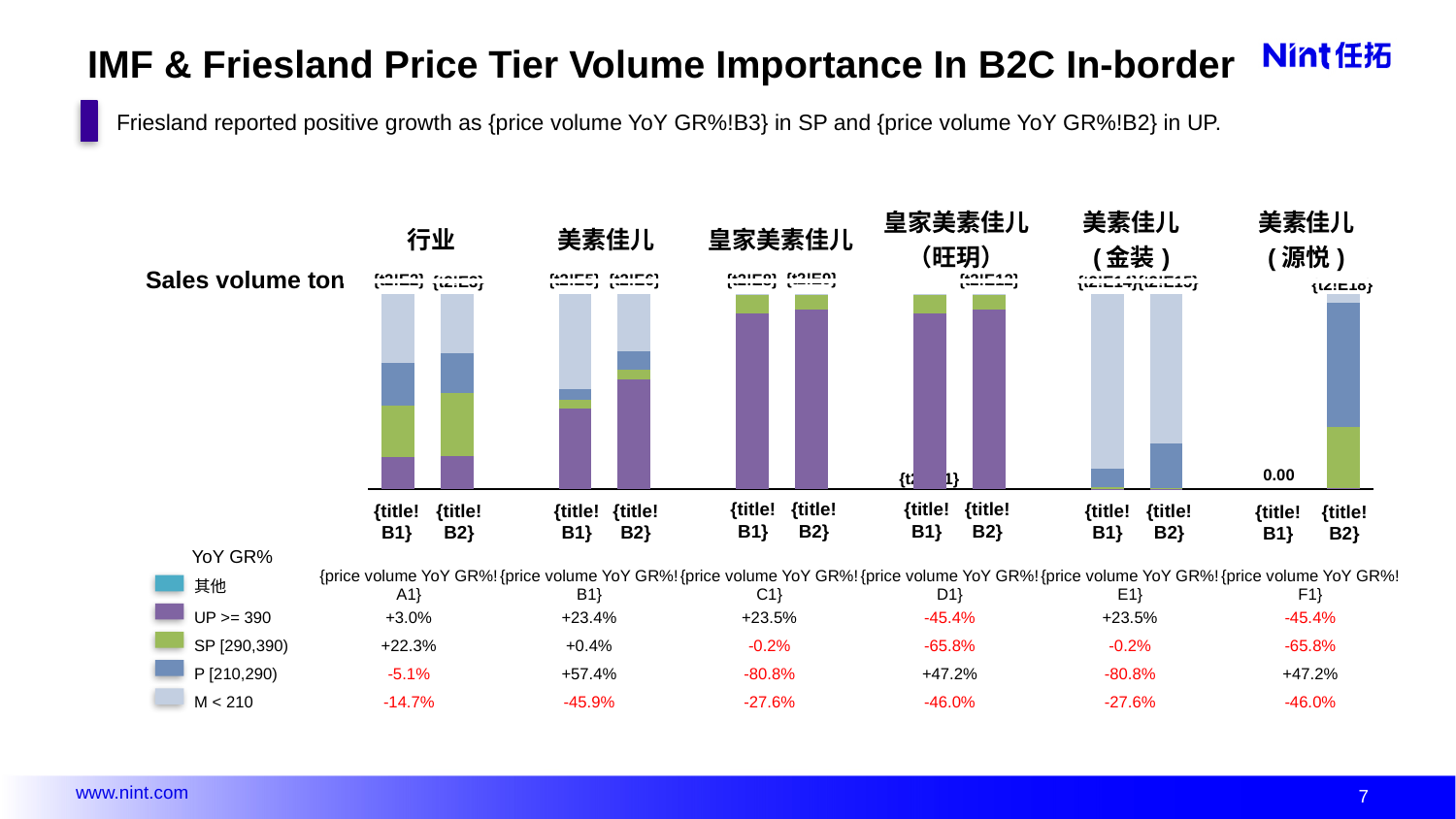

# IMF & Friesland Price Tier Volume Importance In B2C In-border
Friesland reported positive growth as {price volume YoY GR%!B3} in SP and {price volume YoY GR%!B2} in UP.
| 行业 | 美素佳儿 | 皇家美素佳儿 | 皇家美素佳儿 （旺玥） | 美素佳儿 (金装) | 美素佳儿 (源悦) |
| --- | --- | --- | --- | --- | --- |
Sales volume ton
{t2!E9}
{t2!E5}
{t2!E6}
{t2!E8}
{t2!E2}
{t2!E12}
{t2!E3}
{t2!E15}
{t2!E14}
{t2!E18}

### Chart

| Category | {Sales price volume!B1} | {Sales price volume!C1} | {Sales price volume!D1} | {Sales price volume!E1} | {Sales price volume!F1} |
|---|---|---|---|---|---|
| 1 | 0.0 | 16.53030717199897 | 26.1542651451082 | 21.88121082228564 | 35.43421686060719 |
| 2 | 0.0 | 17.02336135111742 | 31.97472429537 | 20.76743648660959 | 30.23447786690299 |
| 3 | None | None | None | None | None |
| 4 | 0.0 | 41.01782567271898 | 4.794228429167116 | 5.342385076799017 | 48.84556082131489 |
| 5 | 0.0 | 56.06699534026691 | 5.334923055811743 | 9.315018761041081 | 29.28306284288028 |
| 6 | None | None | None | None | None |
| 7 | 0.0 | 90.13994376561179 | 9.570554968862176 | 0.1951711658393397 | 0.09433009968669781 |
| 8 | 0.0 | 92.01417642852675 | 7.898451012642571 | 0.03090830001044798 | 0.05646425882022848 |
| 6 | None | None | None | None | None |
| 7 | 0.0 | 90.13994376561179 | 9.570554968862176 | 0.1951711658393397 | 0.09433009968669781 |
| 8 | 0.0 | 92.01417642852675 | 7.898451012642571 | 0.03090830001044798 | 0.05646425882022848 |
| 9 | None | None | None | None | None |
| 10 | 0.0 | 0.1157616218982366 | 0.8171683666347536 | 9.6282685289584 | 89.43880148250861 |
| 11 | 0.0 | 0.1005489150609156 | 0.445122954042394 | 22.56621805543904 | 76.88811007545765 |
| 12 | None | None | None | None | None |
| 13 | None | None | None | None | None |
| 14 | 0.0 | 0.2450660690216725 | 31.48861826216536 | 64.08398651346084 | 4.182329155352124 |
{t2!E11}
0.00
{title!B1}
{title!B2}
{title!B1}
{title!B2}
{title!B1}
{title!B2}
{title!B1}
{title!B2}
{title!B1}
{title!B2}
{title!B1}
{title!B2}
YoY GR%
| 其他 | {price volume YoY GR%!A1} | {price volume YoY GR%!B1} | {price volume YoY GR%!C1} | {price volume YoY GR%!D1} | {price volume YoY GR%!E1} | {price volume YoY GR%!F1} |
| --- | --- | --- | --- | --- | --- | --- |
| UP >= 390 | +3.0% | +23.4% | +23.5% | -45.4% | +23.5% | -45.4% |
| SP [290,390) | +22.3% | +0.4% | -0.2% | -65.8% | -0.2% | -65.8% |
| P [210,290) | -5.1% | +57.4% | -80.8% | +47.2% | -80.8% | +47.2% |
| M < 210 | -14.7% | -45.9% | -27.6% | -46.0% | -27.6% | -46.0% |